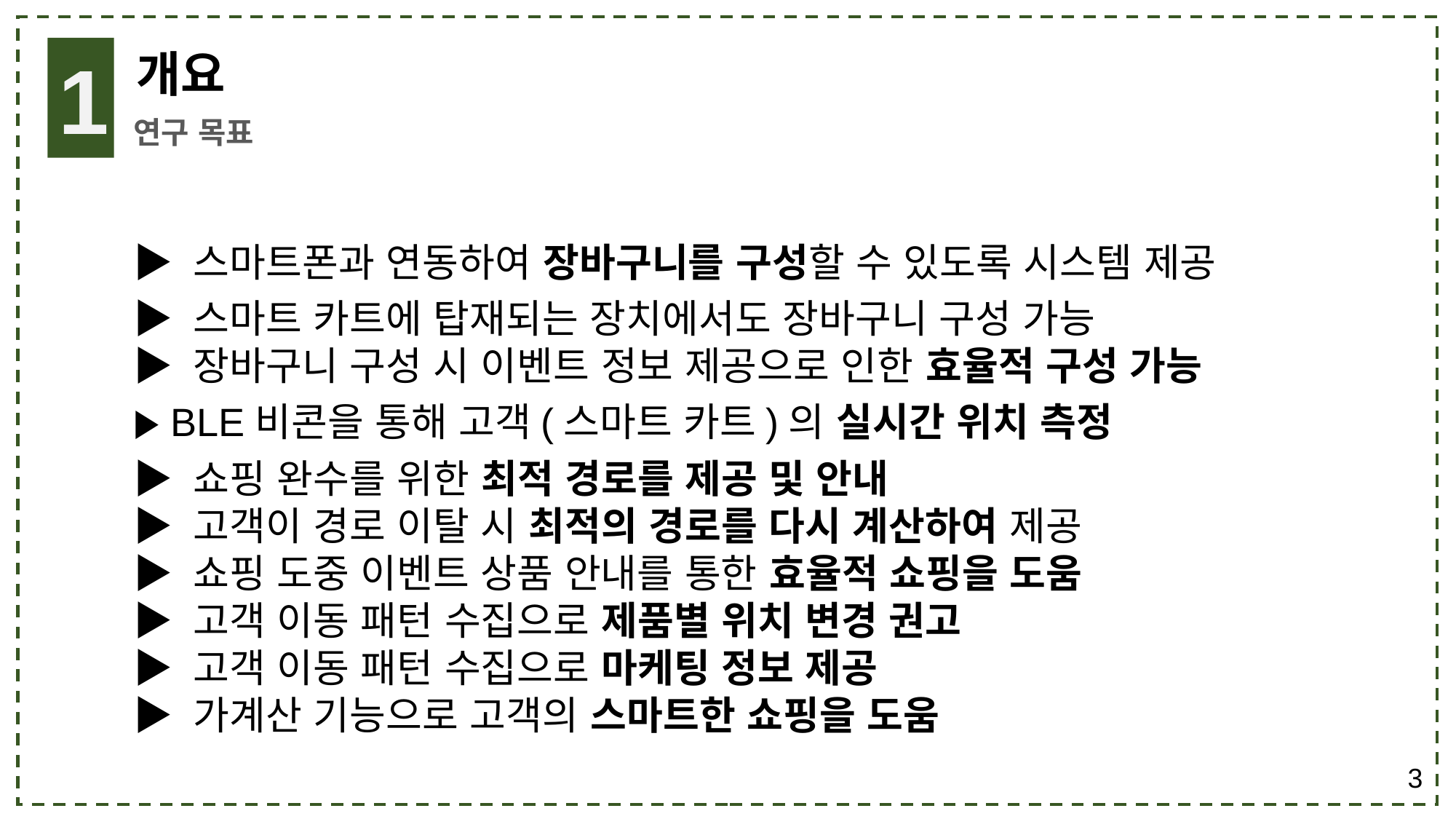

1
개요
연구 목표

▶ 스마트폰과 연동하여 장바구니를 구성할 수 있도록 시스템 제공

▶ 스마트 카트에 탑재되는 장치에서도 장바구니 구성 가능
▶ 장바구니 구성 시 이벤트 정보 제공으로 인한 효율적 구성 가능

▶ BLE비콘을 통해 고객(스마트 카트)의 실시간 위치 측정

▶ 쇼핑 완수를 위한 최적 경로를 제공 및 안내
▶ 고객이 경로 이탈 시 최적의 경로를 다시 계산하여 제공
▶ 쇼핑 도중 이벤트 상품 안내를 통한 효율적 쇼핑을 도움
▶ 고객 이동 패턴 수집으로 제품별 위치 변경 권고
▶ 고객 이동 패턴 수집으로 마케팅 정보 제공
▶ 가계산 기능으로 고객의 스마트한 쇼핑을 도움
3